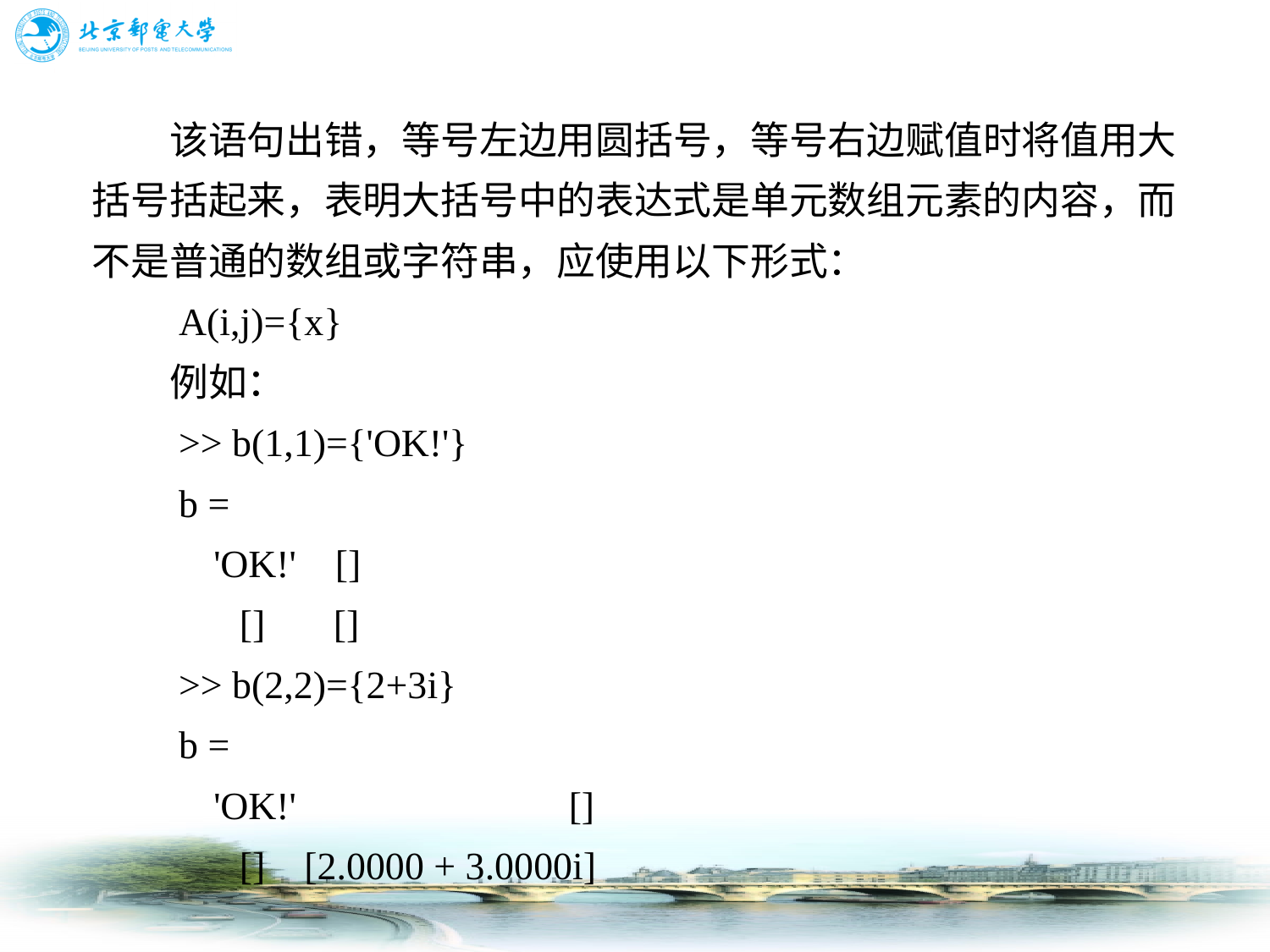

# 该语句出错，等号左边用圆括号，等号右边赋值时将值用大括号括起来，表明大括号中的表达式是单元数组元素的内容，而不是普通的数组或字符串，应使用以下形式： 　　A(i,j)={x} 　　例如： 　　>> b(1,1)={'OK!'} 　　b = 　　    'OK!'    [] 　　       []       [] 　　>> b(2,2)={2+3i} 　　b = 　　    'OK!'                            [] 　　       []    [2.0000 + 3.0000i]